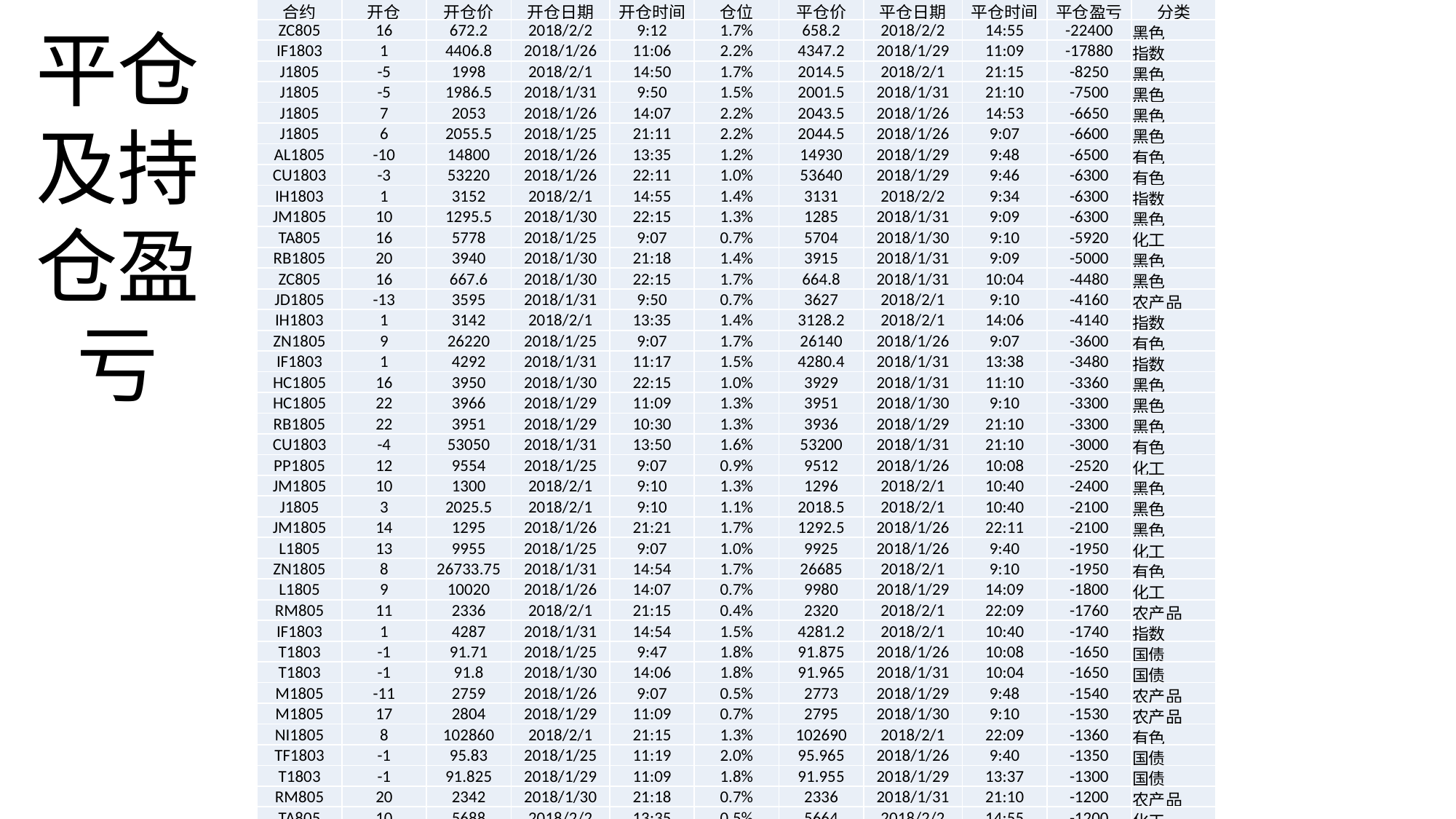

| 合约 | 开仓 | 开仓价 | 开仓日期 | 开仓时间 | 仓位 | 平仓价 | 平仓日期 | 平仓时间 | 平仓盈亏 | 分类 |
| --- | --- | --- | --- | --- | --- | --- | --- | --- | --- | --- |
| ZC805 | 16 | 672.2 | 2018/2/2 | 9:12 | 1.7% | 658.2 | 2018/2/2 | 14:55 | -22400 | 黑色 |
| IF1803 | 1 | 4406.8 | 2018/1/26 | 11:06 | 2.2% | 4347.2 | 2018/1/29 | 11:09 | -17880 | 指数 |
| J1805 | -5 | 1998 | 2018/2/1 | 14:50 | 1.7% | 2014.5 | 2018/2/1 | 21:15 | -8250 | 黑色 |
| J1805 | -5 | 1986.5 | 2018/1/31 | 9:50 | 1.5% | 2001.5 | 2018/1/31 | 21:10 | -7500 | 黑色 |
| J1805 | 7 | 2053 | 2018/1/26 | 14:07 | 2.2% | 2043.5 | 2018/1/26 | 14:53 | -6650 | 黑色 |
| J1805 | 6 | 2055.5 | 2018/1/25 | 21:11 | 2.2% | 2044.5 | 2018/1/26 | 9:07 | -6600 | 黑色 |
| AL1805 | -10 | 14800 | 2018/1/26 | 13:35 | 1.2% | 14930 | 2018/1/29 | 9:48 | -6500 | 有色 |
| CU1803 | -3 | 53220 | 2018/1/26 | 22:11 | 1.0% | 53640 | 2018/1/29 | 9:46 | -6300 | 有色 |
| IH1803 | 1 | 3152 | 2018/2/1 | 14:55 | 1.4% | 3131 | 2018/2/2 | 9:34 | -6300 | 指数 |
| JM1805 | 10 | 1295.5 | 2018/1/30 | 22:15 | 1.3% | 1285 | 2018/1/31 | 9:09 | -6300 | 黑色 |
| TA805 | 16 | 5778 | 2018/1/25 | 9:07 | 0.7% | 5704 | 2018/1/30 | 9:10 | -5920 | 化工 |
| RB1805 | 20 | 3940 | 2018/1/30 | 21:18 | 1.4% | 3915 | 2018/1/31 | 9:09 | -5000 | 黑色 |
| ZC805 | 16 | 667.6 | 2018/1/30 | 22:15 | 1.7% | 664.8 | 2018/1/31 | 10:04 | -4480 | 黑色 |
| JD1805 | -13 | 3595 | 2018/1/31 | 9:50 | 0.7% | 3627 | 2018/2/1 | 9:10 | -4160 | 农产品 |
| IH1803 | 1 | 3142 | 2018/2/1 | 13:35 | 1.4% | 3128.2 | 2018/2/1 | 14:06 | -4140 | 指数 |
| ZN1805 | 9 | 26220 | 2018/1/25 | 9:07 | 1.7% | 26140 | 2018/1/26 | 9:07 | -3600 | 有色 |
| IF1803 | 1 | 4292 | 2018/1/31 | 11:17 | 1.5% | 4280.4 | 2018/1/31 | 13:38 | -3480 | 指数 |
| HC1805 | 16 | 3950 | 2018/1/30 | 22:15 | 1.0% | 3929 | 2018/1/31 | 11:10 | -3360 | 黑色 |
| HC1805 | 22 | 3966 | 2018/1/29 | 11:09 | 1.3% | 3951 | 2018/1/30 | 9:10 | -3300 | 黑色 |
| RB1805 | 22 | 3951 | 2018/1/29 | 10:30 | 1.3% | 3936 | 2018/1/29 | 21:10 | -3300 | 黑色 |
| CU1803 | -4 | 53050 | 2018/1/31 | 13:50 | 1.6% | 53200 | 2018/1/31 | 21:10 | -3000 | 有色 |
| PP1805 | 12 | 9554 | 2018/1/25 | 9:07 | 0.9% | 9512 | 2018/1/26 | 10:08 | -2520 | 化工 |
| JM1805 | 10 | 1300 | 2018/2/1 | 9:10 | 1.3% | 1296 | 2018/2/1 | 10:40 | -2400 | 黑色 |
| J1805 | 3 | 2025.5 | 2018/2/1 | 9:10 | 1.1% | 2018.5 | 2018/2/1 | 10:40 | -2100 | 黑色 |
| JM1805 | 14 | 1295 | 2018/1/26 | 21:21 | 1.7% | 1292.5 | 2018/1/26 | 22:11 | -2100 | 黑色 |
| L1805 | 13 | 9955 | 2018/1/25 | 9:07 | 1.0% | 9925 | 2018/1/26 | 9:40 | -1950 | 化工 |
| ZN1805 | 8 | 26733.75 | 2018/1/31 | 14:54 | 1.7% | 26685 | 2018/2/1 | 9:10 | -1950 | 有色 |
| L1805 | 9 | 10020 | 2018/1/26 | 14:07 | 0.7% | 9980 | 2018/1/29 | 14:09 | -1800 | 化工 |
| RM805 | 11 | 2336 | 2018/2/1 | 21:15 | 0.4% | 2320 | 2018/2/1 | 22:09 | -1760 | 农产品 |
| IF1803 | 1 | 4287 | 2018/1/31 | 14:54 | 1.5% | 4281.2 | 2018/2/1 | 10:40 | -1740 | 指数 |
| T1803 | -1 | 91.71 | 2018/1/25 | 9:47 | 1.8% | 91.875 | 2018/1/26 | 10:08 | -1650 | 国债 |
| T1803 | -1 | 91.8 | 2018/1/30 | 14:06 | 1.8% | 91.965 | 2018/1/31 | 10:04 | -1650 | 国债 |
| M1805 | -11 | 2759 | 2018/1/26 | 9:07 | 0.5% | 2773 | 2018/1/29 | 9:48 | -1540 | 农产品 |
| M1805 | 17 | 2804 | 2018/1/29 | 11:09 | 0.7% | 2795 | 2018/1/30 | 9:10 | -1530 | 农产品 |
| NI1805 | 8 | 102860 | 2018/2/1 | 21:15 | 1.3% | 102690 | 2018/2/1 | 22:09 | -1360 | 有色 |
| TF1803 | -1 | 95.83 | 2018/1/25 | 11:19 | 2.0% | 95.965 | 2018/1/26 | 9:40 | -1350 | 国债 |
| T1803 | -1 | 91.825 | 2018/1/29 | 11:09 | 1.8% | 91.955 | 2018/1/29 | 13:37 | -1300 | 国债 |
| RM805 | 20 | 2342 | 2018/1/30 | 21:18 | 0.7% | 2336 | 2018/1/31 | 21:10 | -1200 | 农产品 |
| TA805 | 10 | 5688 | 2018/2/2 | 13:35 | 0.5% | 5664 | 2018/2/2 | 14:55 | -1200 | 化工 |
平仓及持仓盈亏